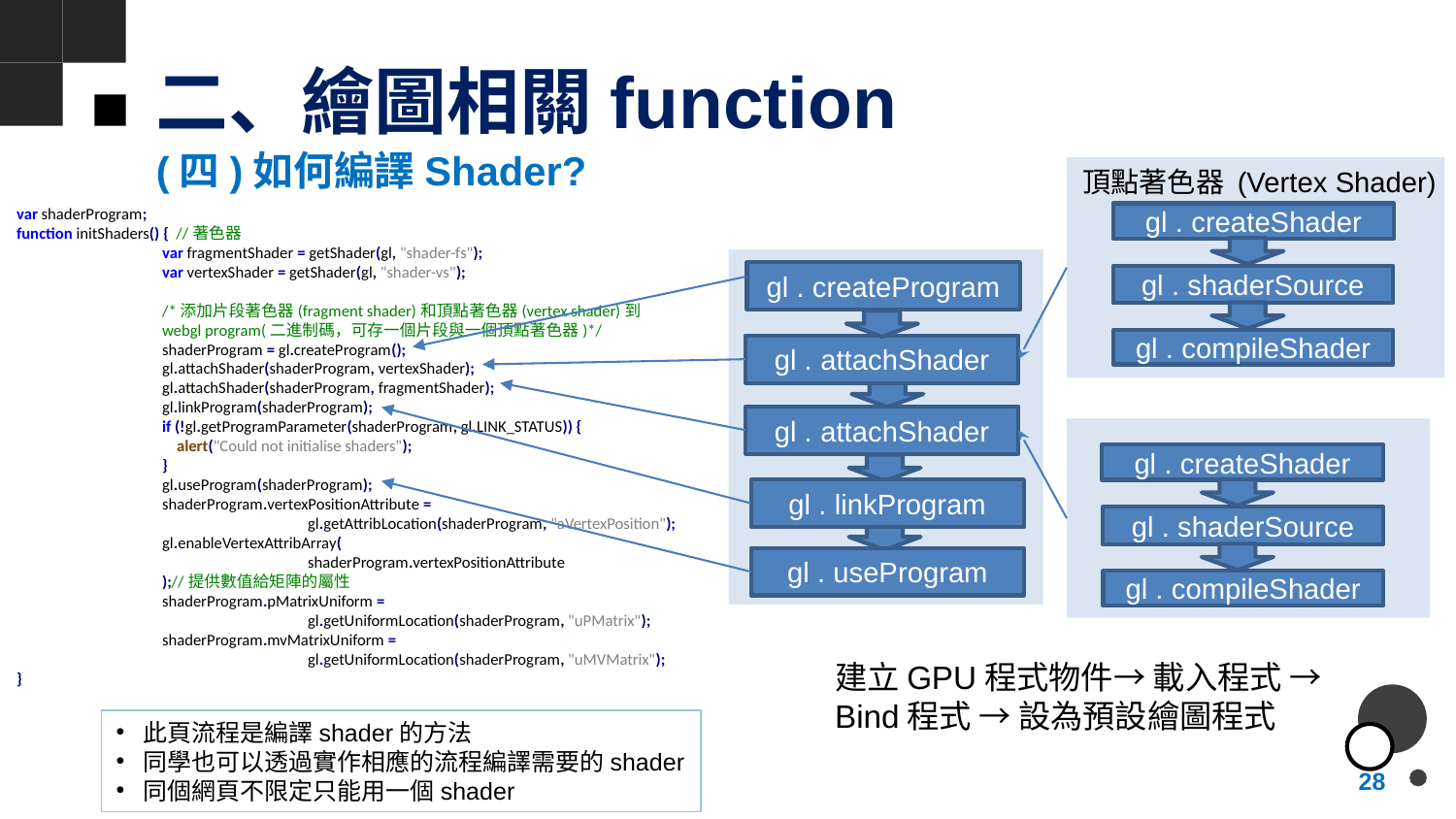

# 二、繪圖相關function
(四)如何編譯Shader?

頂點著色器 (Vertex Shader)
gl . createShader

gl . createProgram
gl . shaderSource

gl . compileShader
gl . attachShader

gl . attachShader

gl . createShader

gl . linkProgram
gl . shaderSource

gl . useProgram
gl . compileShader
var shaderProgram;
function initShaders() {  //著色器
	var fragmentShader = getShader(gl, "shader-fs");
	var vertexShader = getShader(gl, "shader-vs");

	/*添加片段著色器(fragment shader)和頂點著色器(vertex shader)到
	webgl program(二進制碼，可存一個片段與一個頂點著色器)*/
	shaderProgram = gl.createProgram();
	gl.attachShader(shaderProgram, vertexShader);
	gl.attachShader(shaderProgram, fragmentShader);
	gl.linkProgram(shaderProgram);
	if (!gl.getProgramParameter(shaderProgram, gl.LINK_STATUS)) {
	    alert("Could not initialise shaders");
	}
	gl.useProgram(shaderProgram);
	shaderProgram.vertexPositionAttribute =
		gl.getAttribLocation(shaderProgram, "aVertexPosition");
	gl.enableVertexAttribArray(
		shaderProgram.vertexPositionAttribute
	);//提供數值給矩陣的屬性
	shaderProgram.pMatrixUniform =
		gl.getUniformLocation(shaderProgram, "uPMatrix");
	shaderProgram.mvMatrixUniform =
		gl.getUniformLocation(shaderProgram, "uMVMatrix");
}
建立GPU程式物件→ 載入程式 → Bind程式 → 設為預設繪圖程式

此頁流程是編譯shader的方法
同學也可以透過實作相應的流程編譯需要的shader
同個網頁不限定只能用一個shader
28